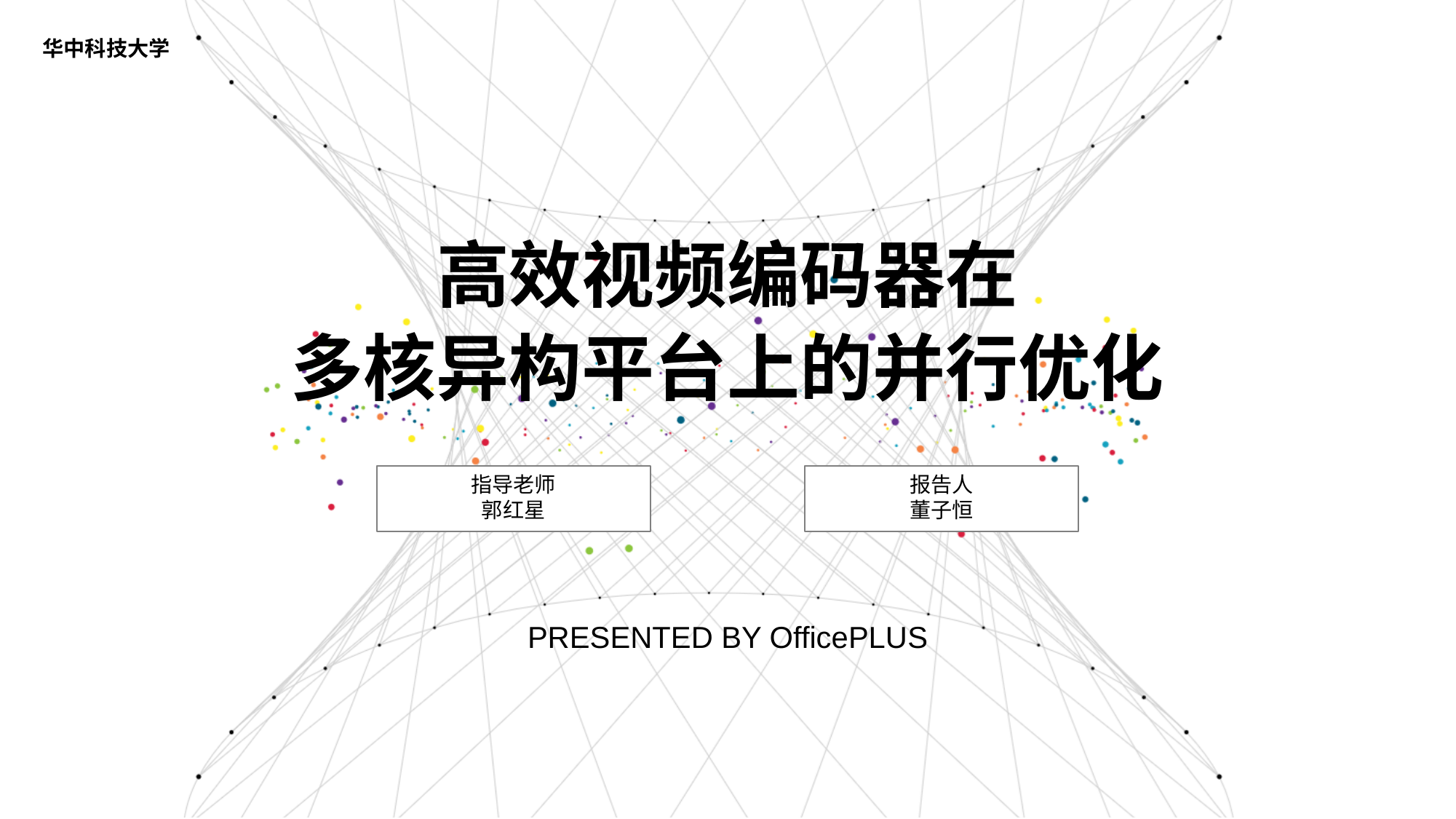

华中科技大学
高效视频编码器在
多核异构平台上的并行优化
指导老师
郭红星
报告人
董子恒
PRESENTED BY OfficePLUS